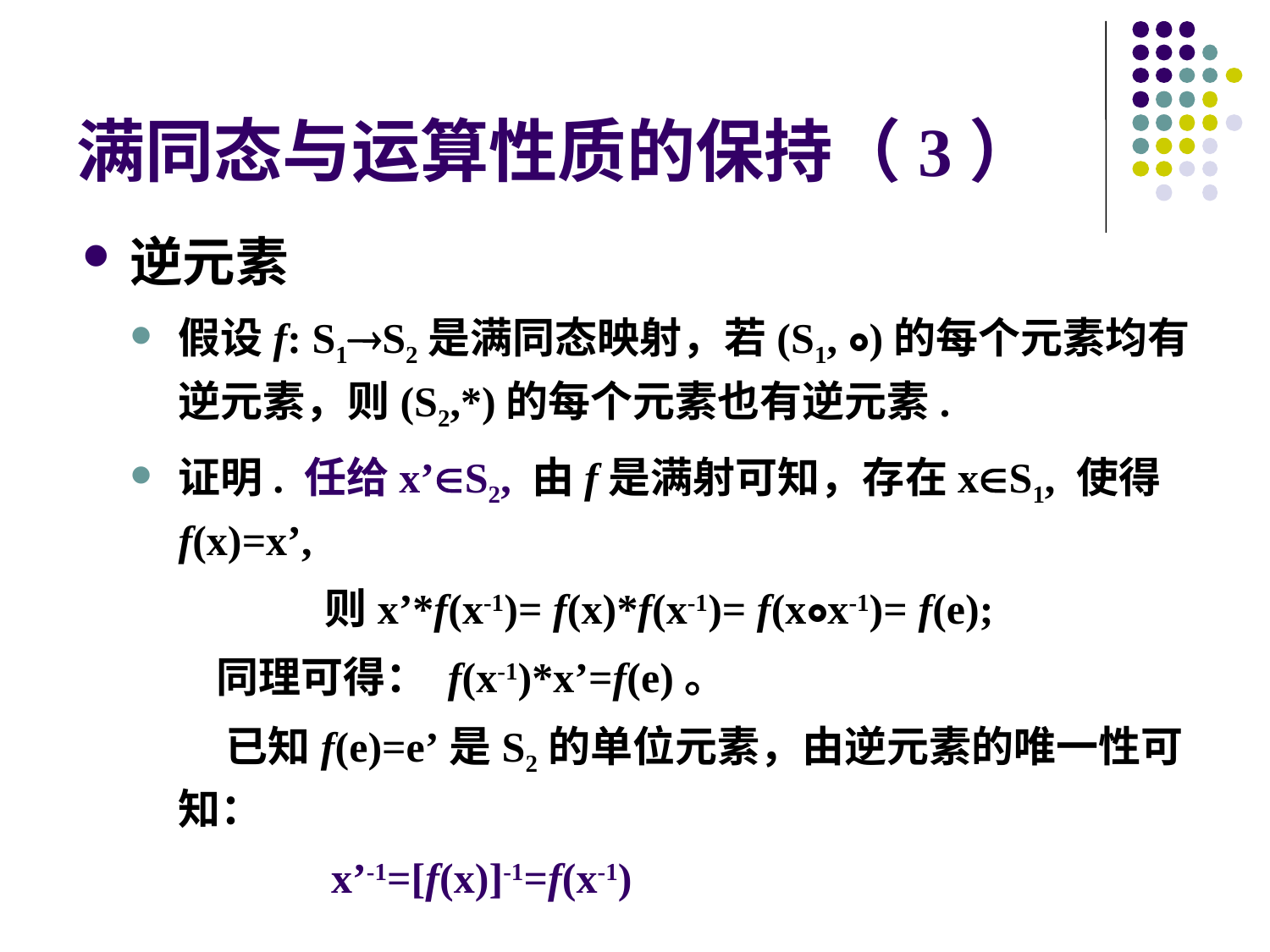

# 满同态与运算性质的保持（3）
逆元素
假设f: S1→S2是满同态映射，若(S1,   ⃘)的每个元素均有逆元素，则(S2,*)的每个元素也有逆元素.
证明. 任给x’∈S2, 由f是满射可知，存在x∈S1, 使得f(x)=x’,
		 则x’*f(x-1)= f(x)*f(x-1)= f(x  ⃘x-1)= f(e);
        同理可得： f(x-1)*x’=f(e)。
         已知f(e)=e’是S2的单位元素，由逆元素的唯一性可知：
                   x’-1=[f(x)]-1=f(x-1)